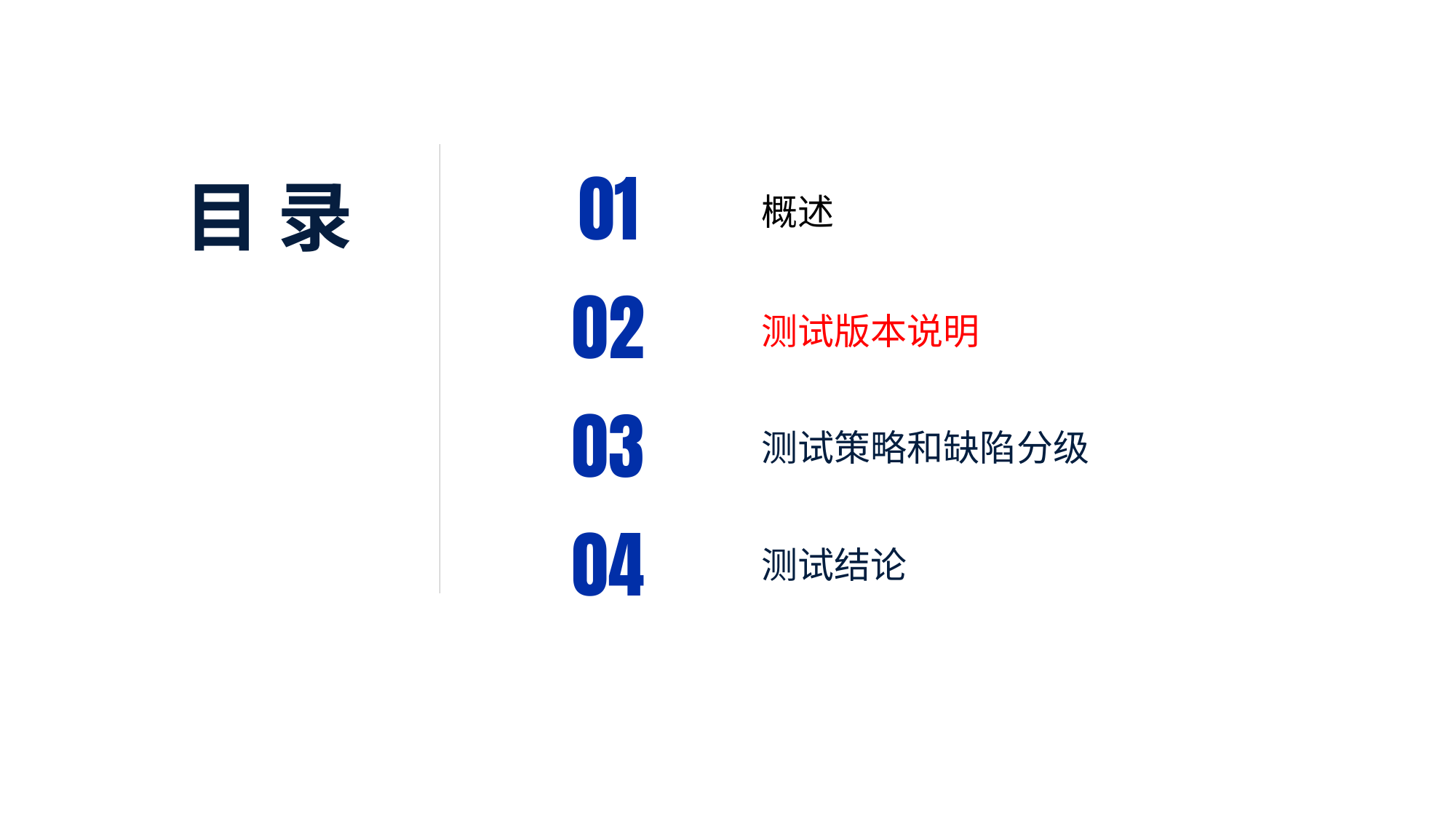

01
目 录
概述
02
测试版本说明
03
测试策略和缺陷分级
04
测试结论